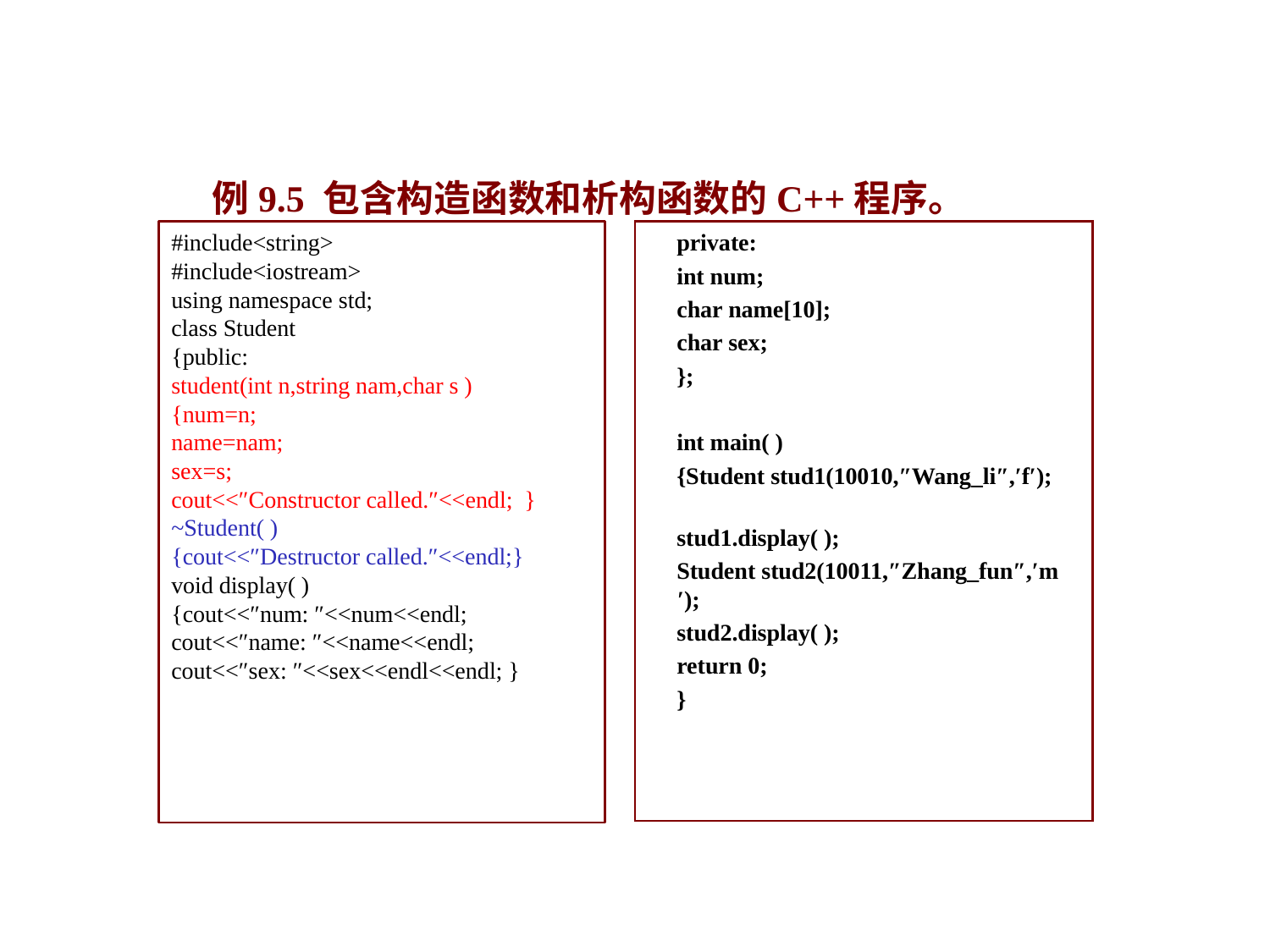

例9.5 包含构造函数和析构函数的C++程序。
private:
int num;
char name[10];
char sex;
};

int main( )
{Student stud1(10010,″Wang_li″,′f′);
stud1.display( );
Student stud2(10011,″Zhang_fun″,′m′);
stud2.display( );
return 0;
}
#include<string>
#include<iostream>
using namespace std;
class Student
{public:
student(int n,string nam,char s )
{num=n;
name=nam;
sex=s;
cout<<″Constructor called.″<<endl;  }
~Student( )
{cout<<″Destructor called.″<<endl;}
void display( )
{cout<<″num: ″<<num<<endl;
cout<<″name: ″<<name<<endl;
cout<<″sex: ″<<sex<<endl<<endl; }